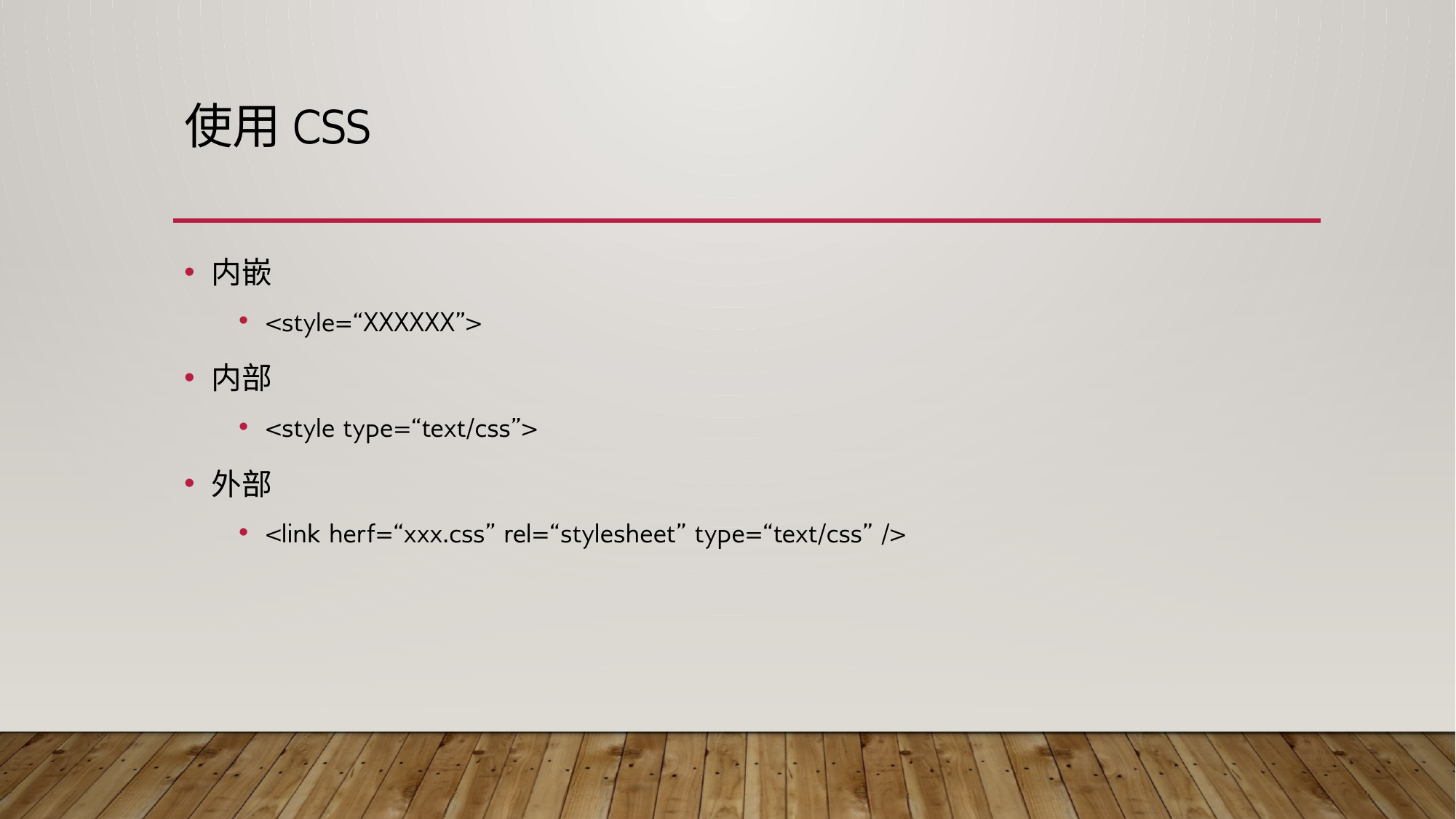

# 使用CSS
内嵌
<style=“XXXXXX”>
内部
<style type=“text/css”>
外部
<link herf=“xxx.css” rel=“stylesheet” type=“text/css” />